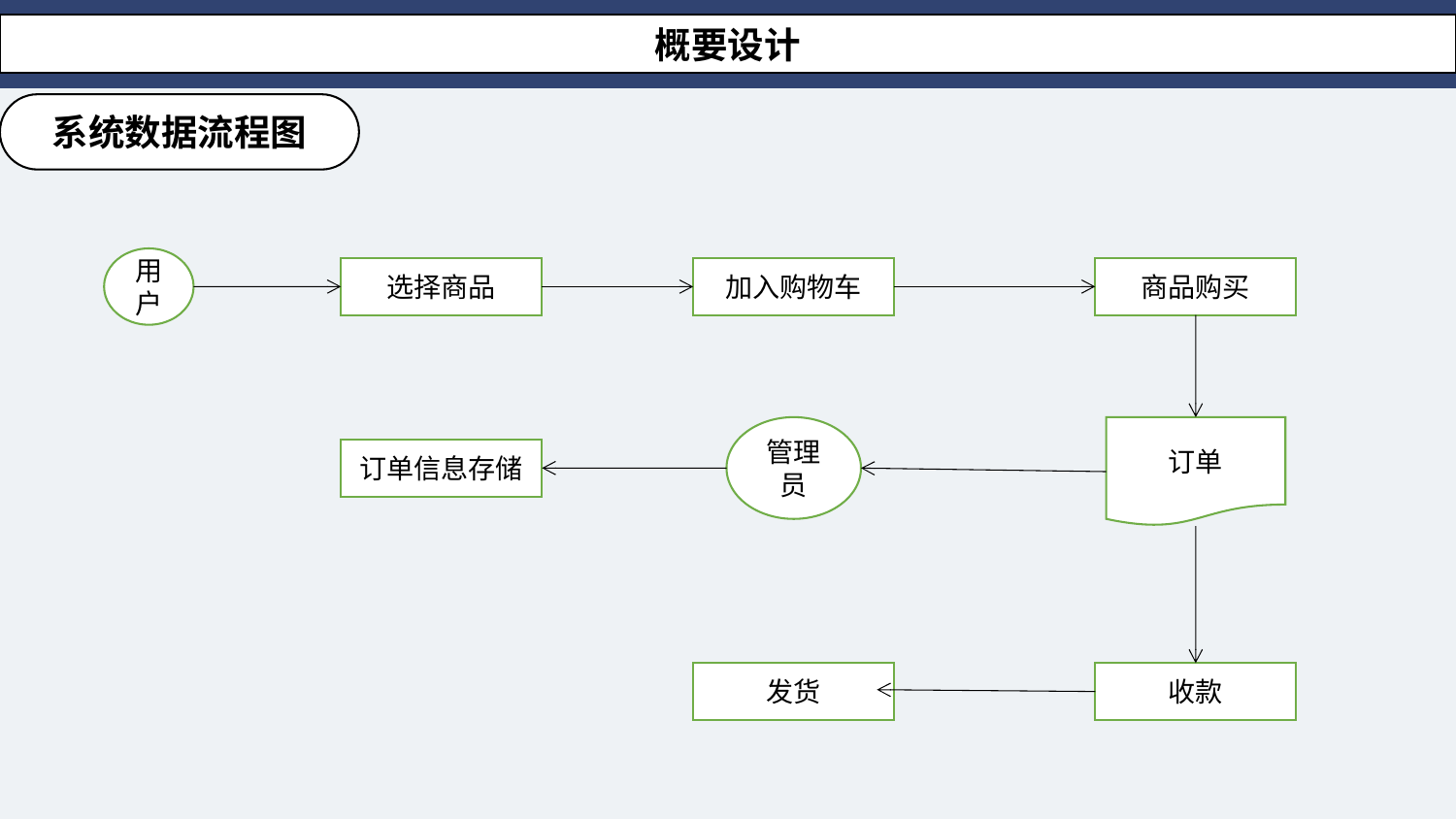

概要设计
系统数据流程图
用户
选择商品
加入购物车
商品购买
管理员
订单
订单信息存储
发货
收款